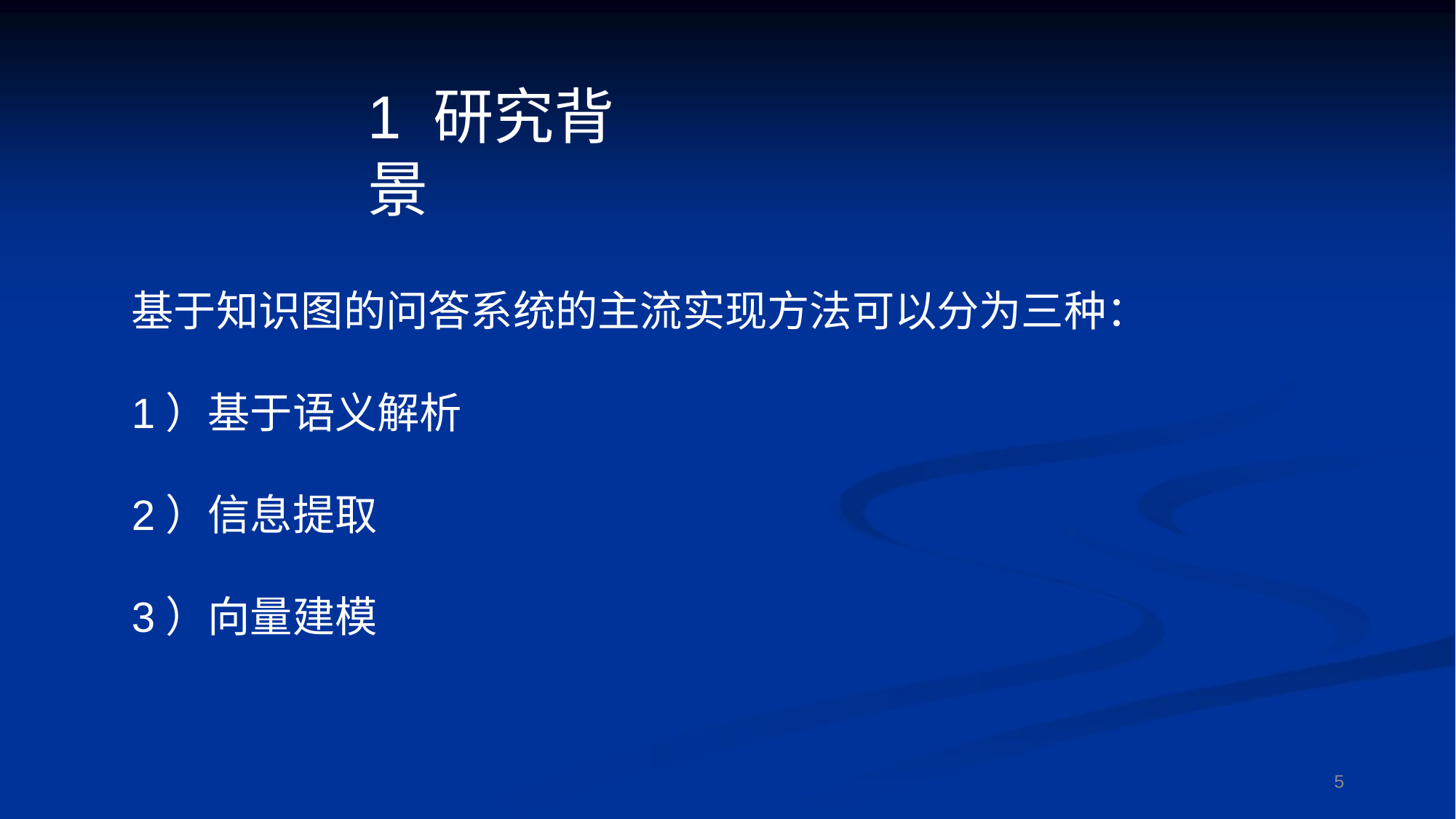

1 研究背景

基于知识图的问答系统的主流实现方法可以分为三种：
1）基于语义解析
2）信息提取
3）向量建模
5